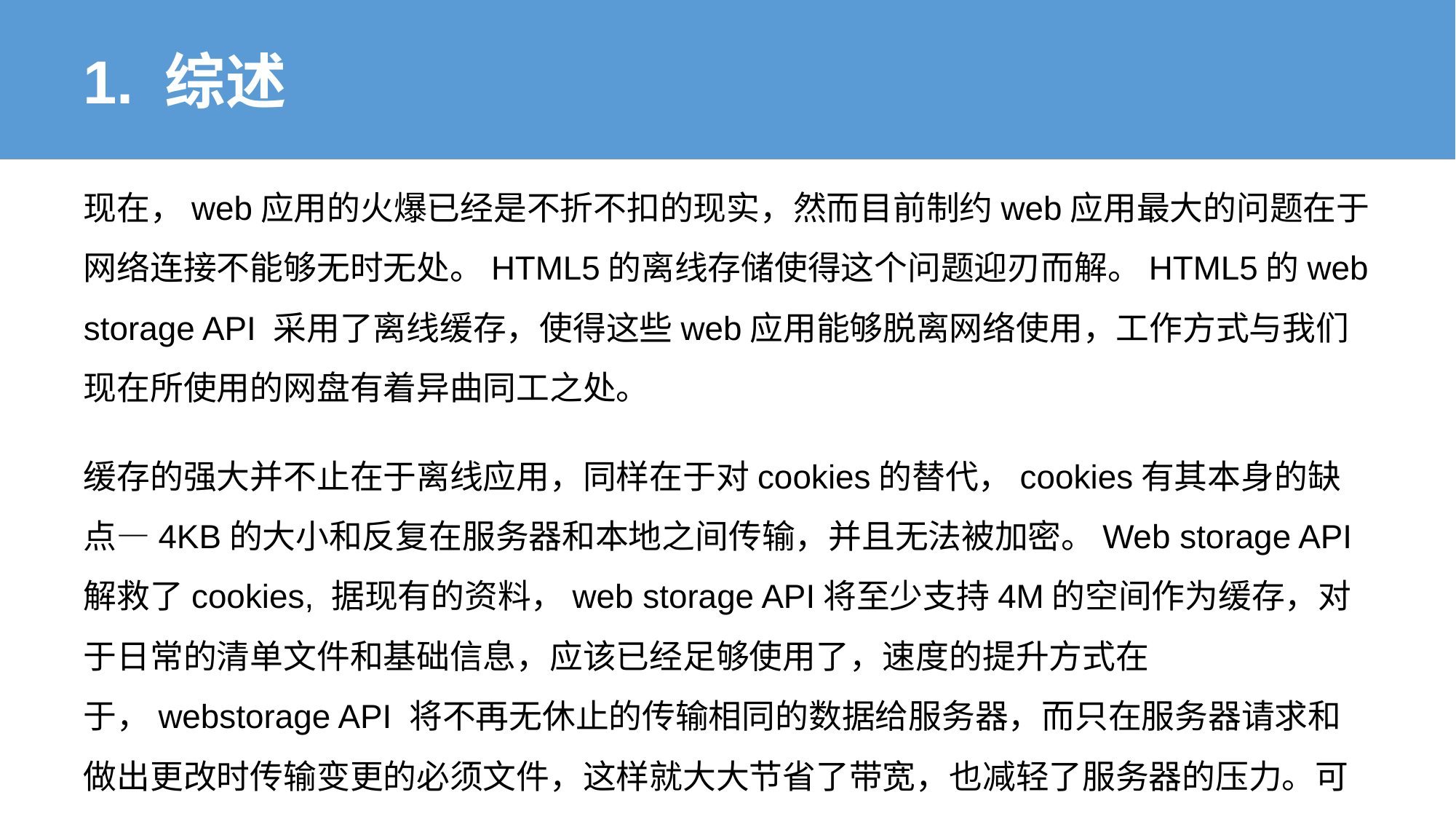

# 1. 综述
现在，web应用的火爆已经是不折不扣的现实，然而目前制约web应用最大的问题在于网络连接不能够无时无处。HTML5的离线存储使得这个问题迎刃而解。HTML5的web storage API 采用了离线缓存，使得这些web应用能够脱离网络使用，工作方式与我们现在所使用的网盘有着异曲同工之处。
缓存的强大并不止在于离线应用，同样在于对cookies的替代，cookies有其本身的缺点—4KB的大小和反复在服务器和本地之间传输，并且无法被加密。Web storage API 解救了cookies, 据现有的资料，web storage API将至少支持4M的空间作为缓存，对于日常的清单文件和基础信息，应该已经足够使用了，速度的提升方式在于，webstorage API 将不再无休止的传输相同的数据给服务器，而只在服务器请求和做出更改时传输变更的必须文件，这样就大大节省了带宽，也减轻了服务器的压力。可谓是一举数得!